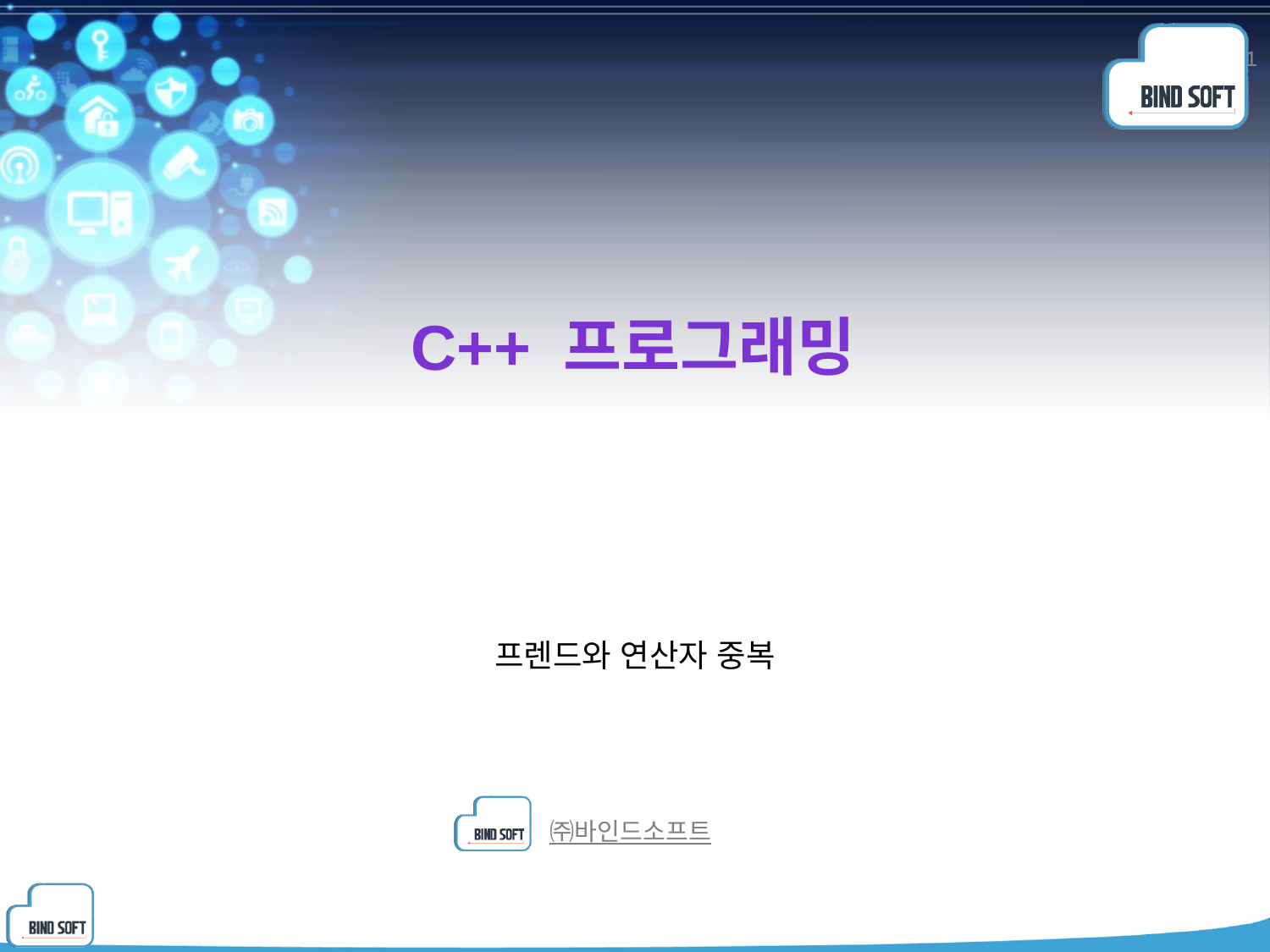

1
# C++ 프로그래밍
프렌드와 연산자 중복